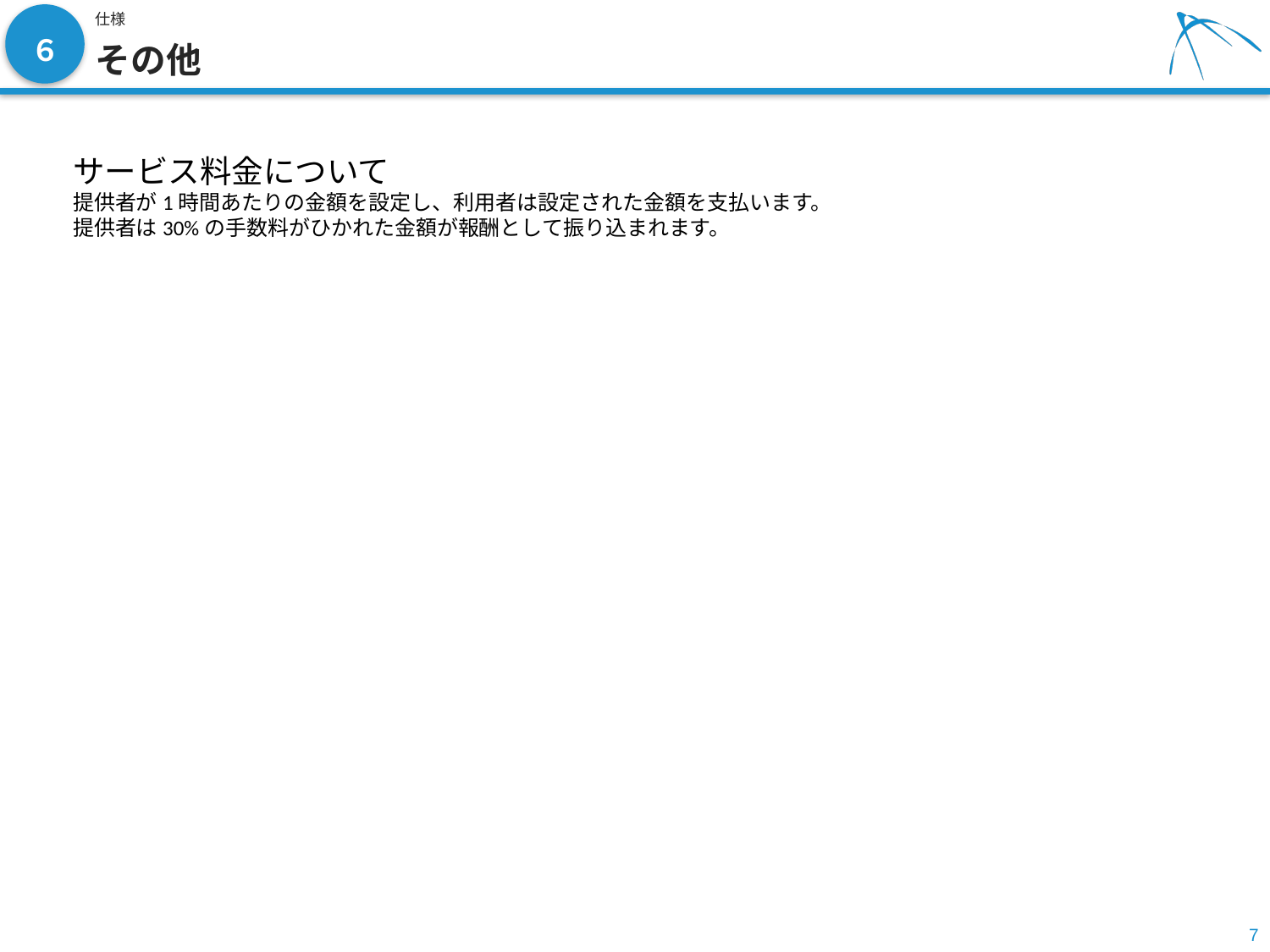

仕様
６
# その他
サービス料金について
提供者が1時間あたりの金額を設定し、利用者は設定された金額を支払います。
提供者は30%の手数料がひかれた金額が報酬として振り込まれます。

7